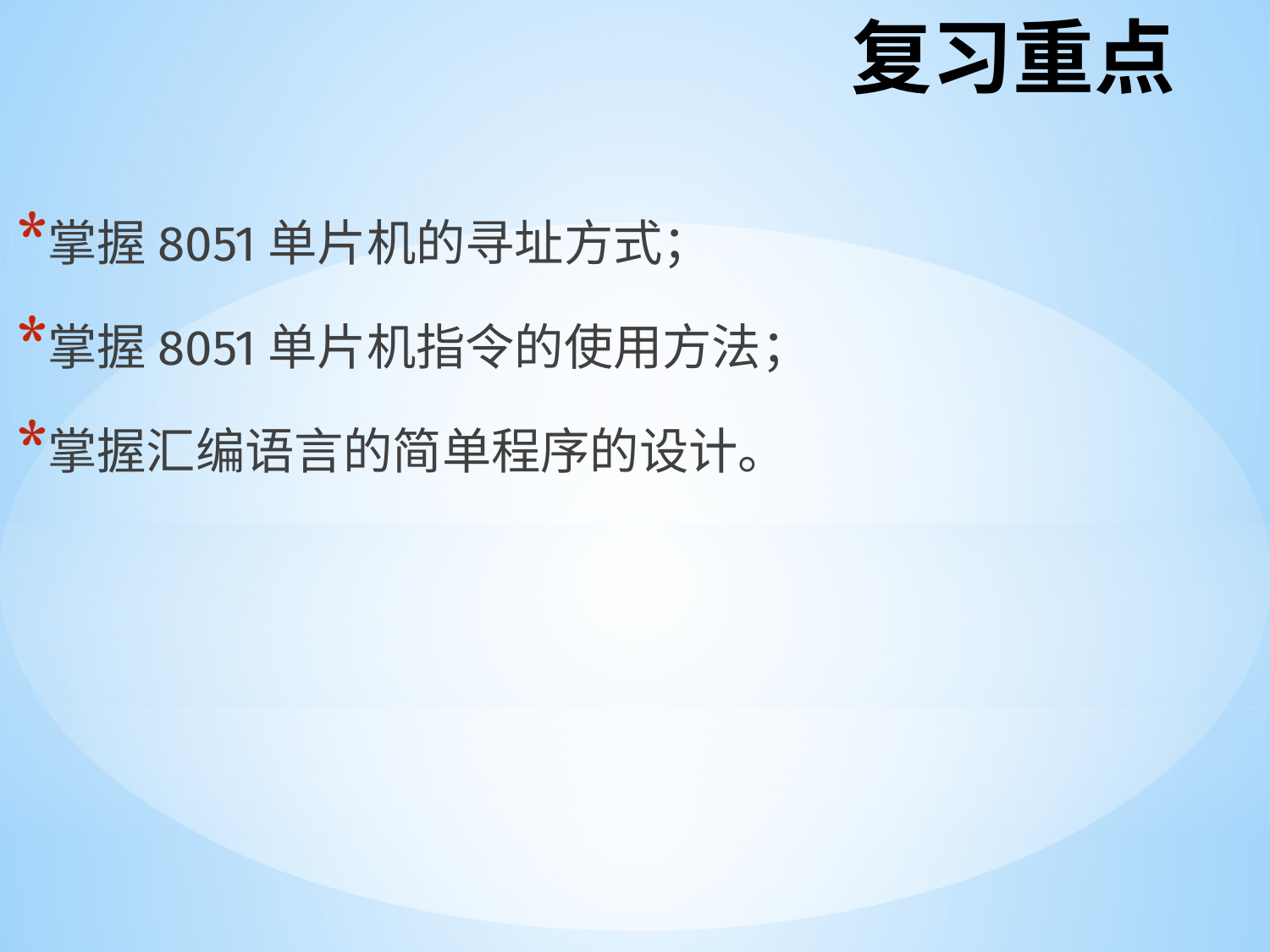

# 复习重点
掌握8051单片机的寻址方式；
掌握8051单片机指令的使用方法；
掌握汇编语言的简单程序的设计。